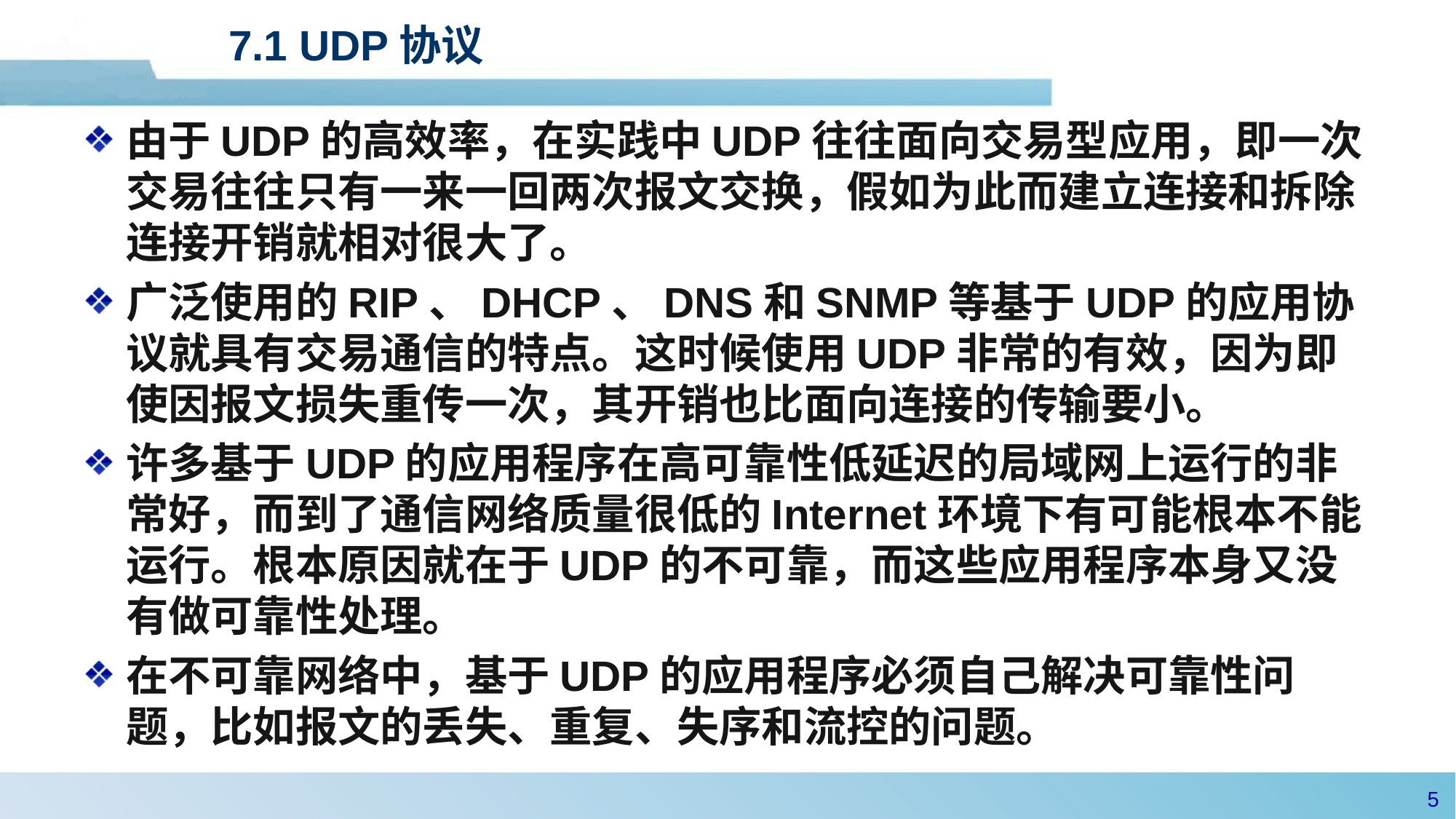

# 7.1 UDP协议
由于UDP的高效率，在实践中UDP往往面向交易型应用，即一次交易往往只有一来一回两次报文交换，假如为此而建立连接和拆除连接开销就相对很大了。
广泛使用的RIP、DHCP、DNS和SNMP等基于UDP的应用协议就具有交易通信的特点。这时候使用UDP非常的有效，因为即使因报文损失重传一次，其开销也比面向连接的传输要小。
许多基于UDP的应用程序在高可靠性低延迟的局域网上运行的非常好，而到了通信网络质量很低的Internet环境下有可能根本不能运行。根本原因就在于UDP的不可靠，而这些应用程序本身又没有做可靠性处理。
在不可靠网络中，基于UDP的应用程序必须自己解决可靠性问题，比如报文的丢失、重复、失序和流控的问题。
5